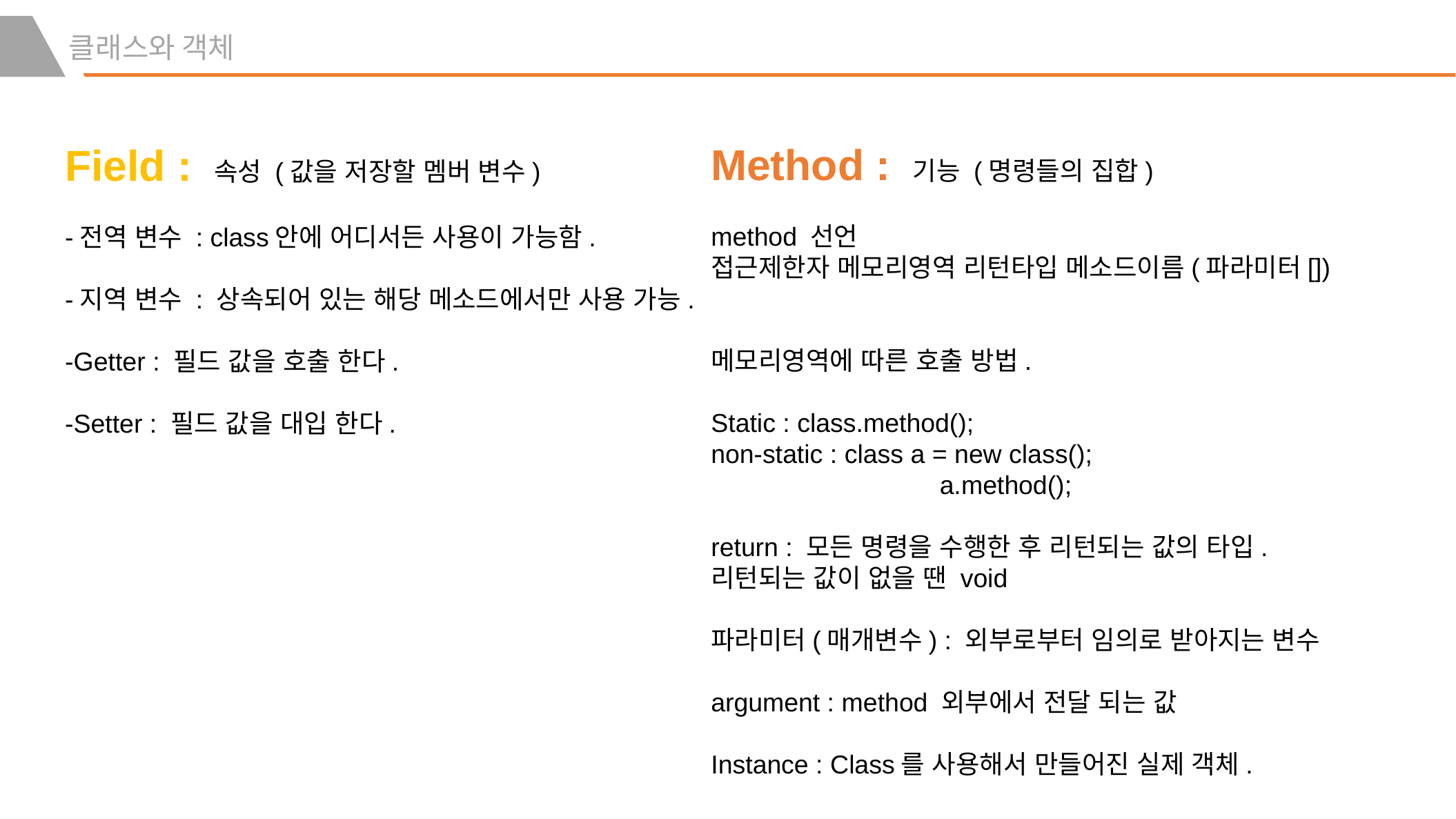

클래스와 객체

Method : 기능 (명령들의 집합)

method 선언
접근제한자 메모리영역 리턴타입 메소드이름(파라미터[])

메모리영역에 따른 호출 방법.

Static : class.method();
non-static : class a = new class();
		   a.method();

return : 모든 명령을 수행한 후 리턴되는 값의 타입.
리턴되는 값이 없을 땐 void

파라미터(매개변수) : 외부로부터 임의로 받아지는 변수

argument : method 외부에서 전달 되는 값

Instance : Class를 사용해서 만들어진 실제 객체.

Field : 속성 (값을 저장할 멤버 변수)

-전역 변수 : class안에 어디서든 사용이 가능함.

-지역 변수 : 상속되어 있는 해당 메소드에서만 사용 가능.

-Getter : 필드 값을 호출 한다.

-Setter : 필드 값을 대입 한다.